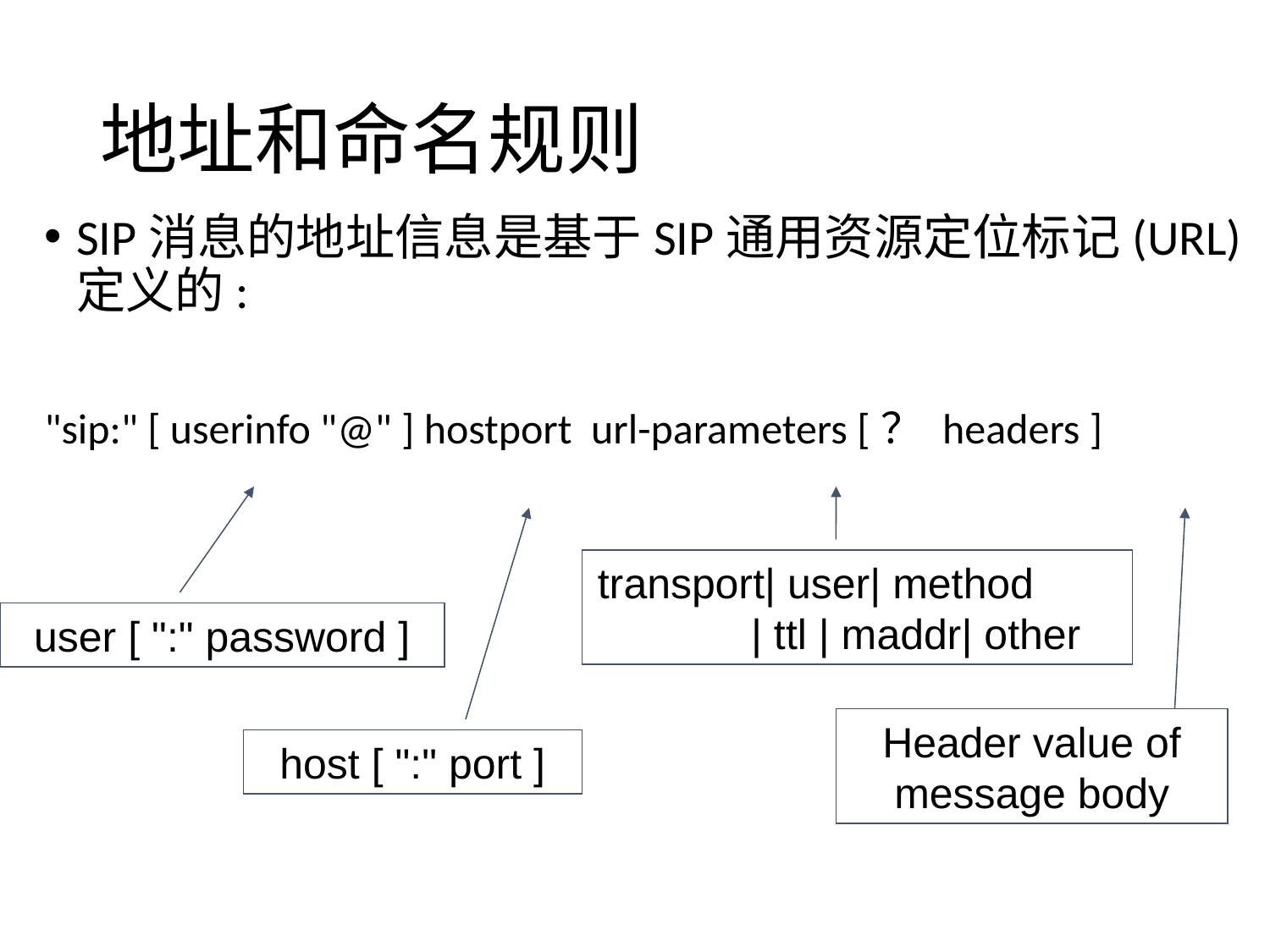

# 地址和命名规则
SIP消息的地址信息是基于SIP通用资源定位标记(URL)定义的:

"sip:" [ userinfo "@" ] hostport  url-parameters [？ headers ]

transport| user| method                  | ttl | maddr| other
user [ ":" password ]
Header value of message body
host [ ":" port ]